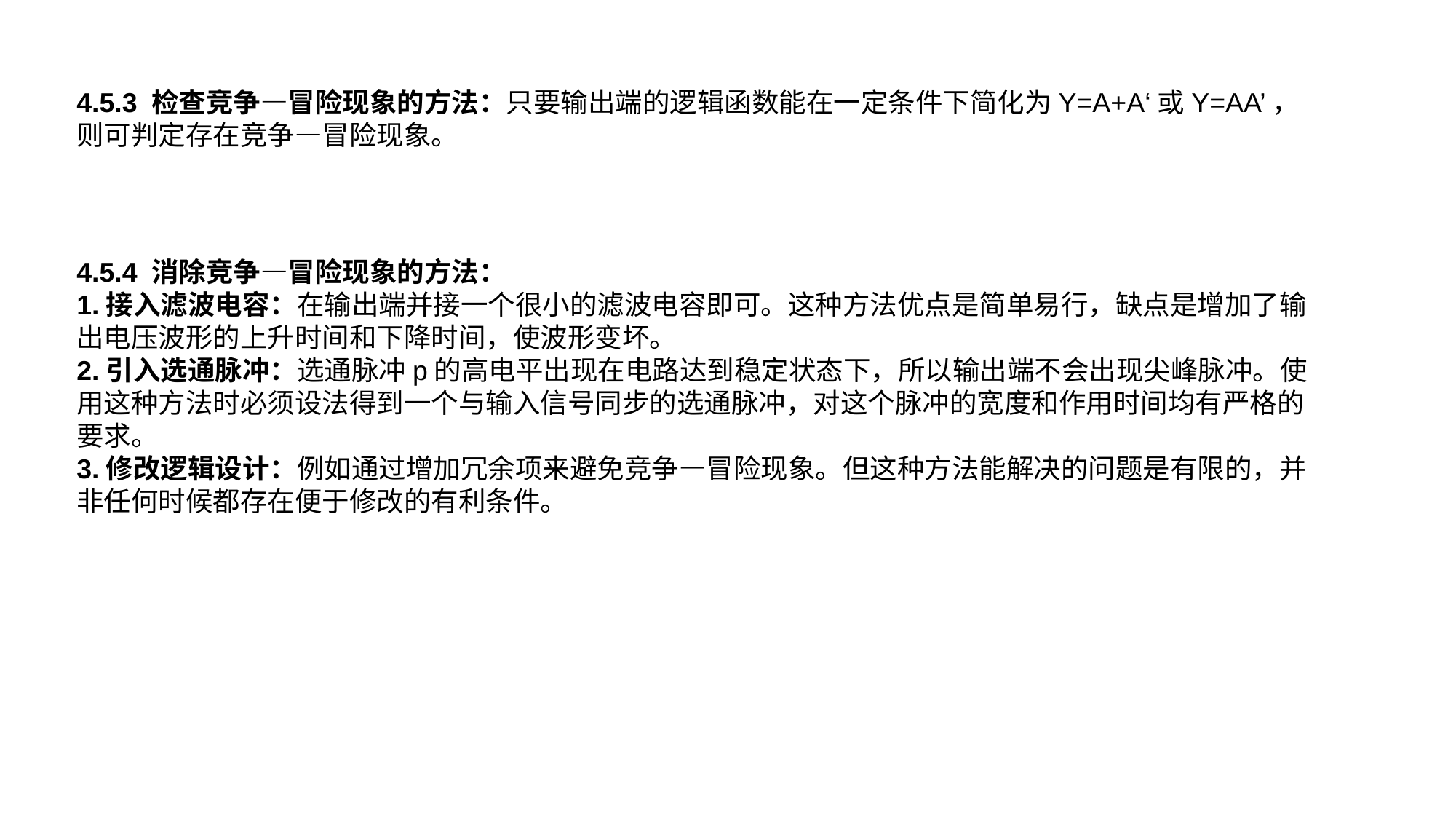

4.5.3 检查竞争—冒险现象的方法：只要输出端的逻辑函数能在一定条件下简化为Y=A+A‘或Y=AA’，则可判定存在竞争—冒险现象。
4.5.4 消除竞争—冒险现象的方法：
1.接入滤波电容：在输出端并接一个很小的滤波电容即可。这种方法优点是简单易行，缺点是增加了输出电压波形的上升时间和下降时间，使波形变坏。
2.引入选通脉冲：选通脉冲p的高电平出现在电路达到稳定状态下，所以输出端不会出现尖峰脉冲。使用这种方法时必须设法得到一个与输入信号同步的选通脉冲，对这个脉冲的宽度和作用时间均有严格的要求。
3.修改逻辑设计：例如通过增加冗余项来避免竞争—冒险现象。但这种方法能解决的问题是有限的，并非任何时候都存在便于修改的有利条件。